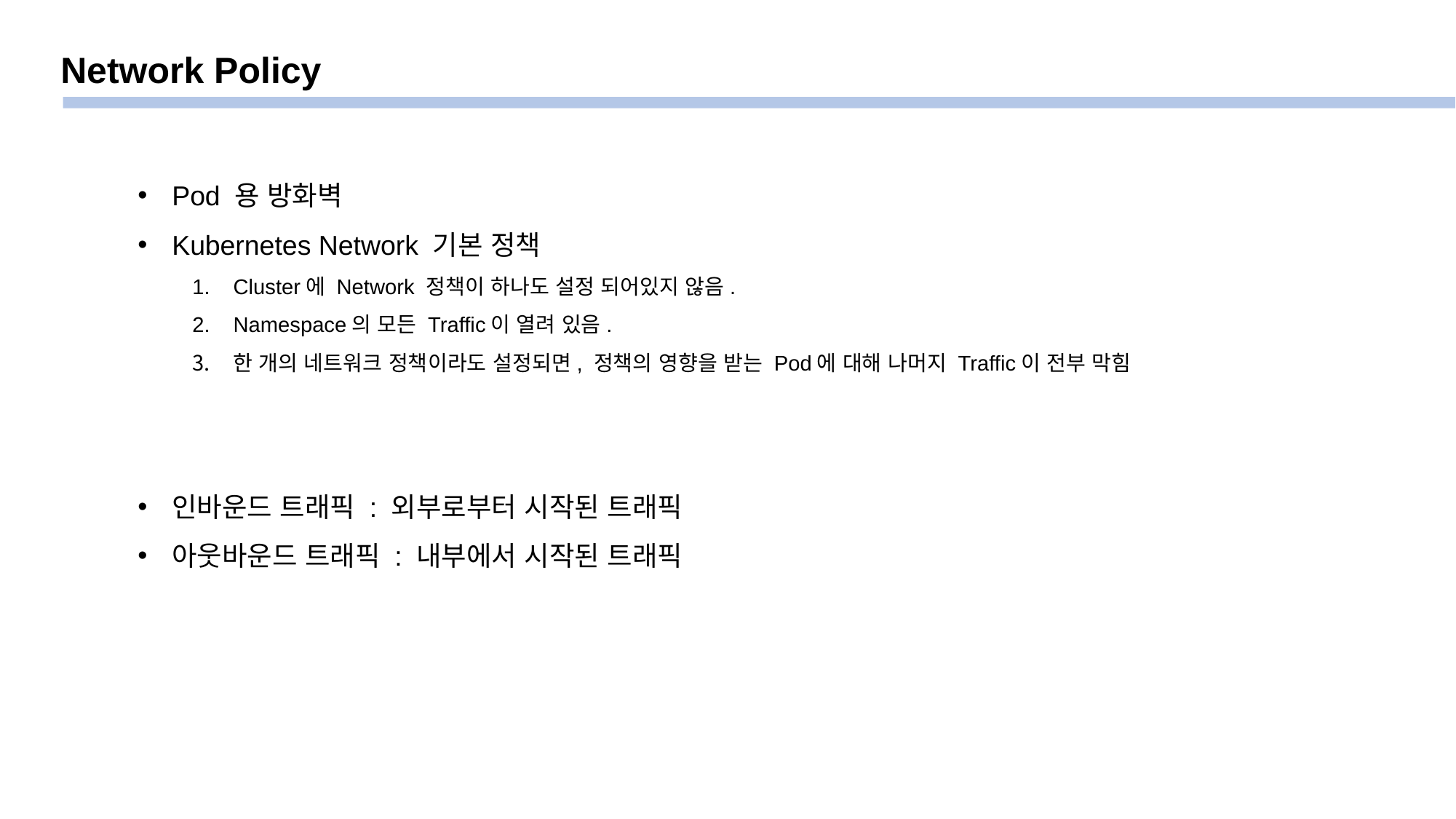

Network Policy

Pod 용 방화벽
Kubernetes Network 기본 정책
Cluster에 Network 정책이 하나도 설정 되어있지 않음.
Namespace의 모든 Traffic이 열려 있음.
한 개의 네트워크 정책이라도 설정되면, 정책의 영향을 받는 Pod에 대해 나머지 Traffic이 전부 막힘

인바운드 트래픽 : 외부로부터 시작된 트래픽
아웃바운드 트래픽 : 내부에서 시작된 트래픽